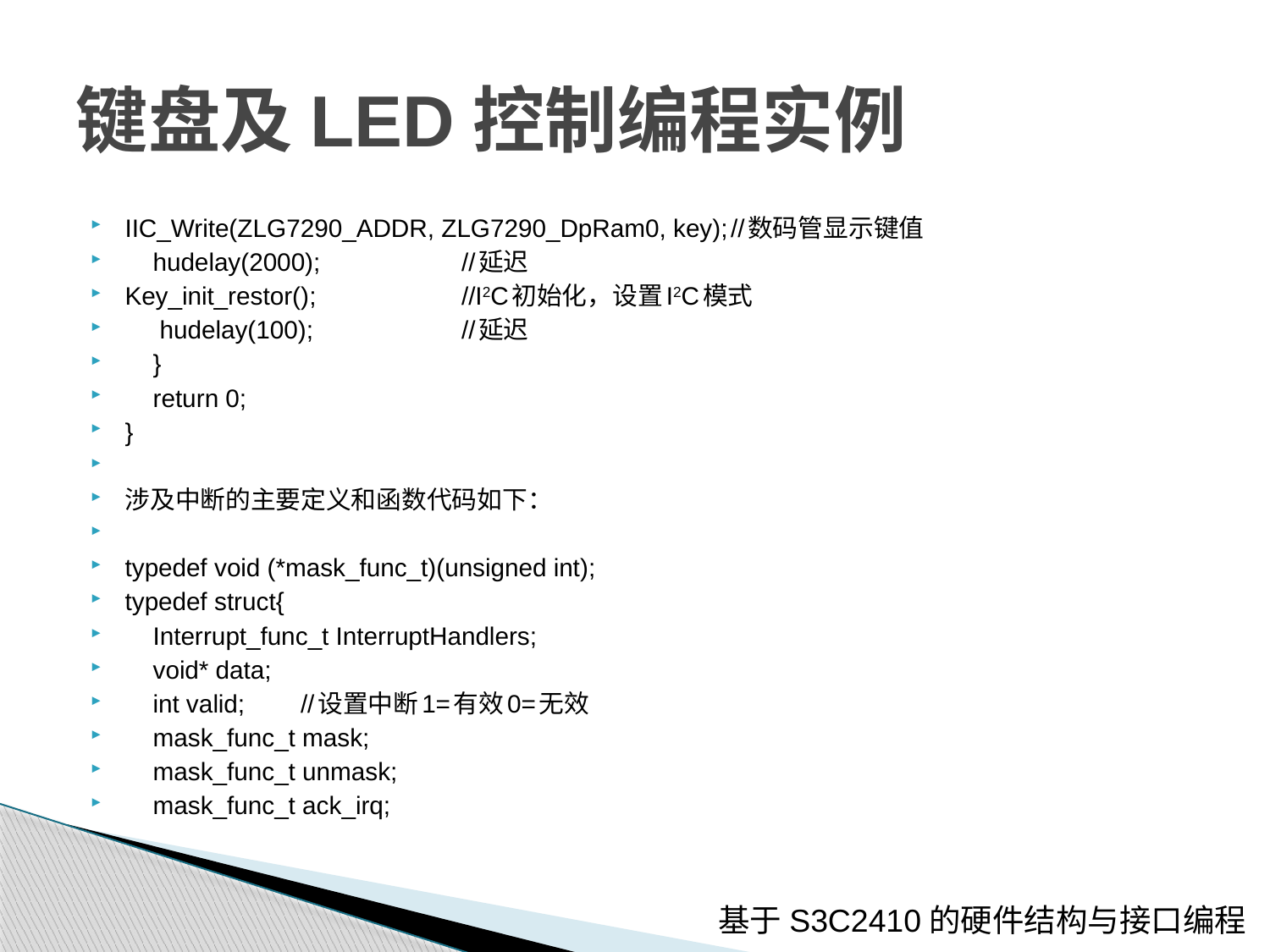

# 键盘及LED控制编程实例
IIC_Write(ZLG7290_ADDR, ZLG7290_DpRam0, key);	//数码管显示键值
    hudelay(2000);             			//延迟
Key_init_restor();            			//I2C初始化，设置I2C模式
     hudelay(100);              			//延迟
    }
    return 0;
}

涉及中断的主要定义和函数代码如下：

typedef void (*mask_func_t)(unsigned int);
typedef struct{
    Interrupt_func_t InterruptHandlers;
    void* data;
    int valid;        //设置中断1=有效0=无效
    mask_func_t mask;
    mask_func_t unmask;
    mask_func_t ack_irq;

基于S3C2410的硬件结构与接口编程